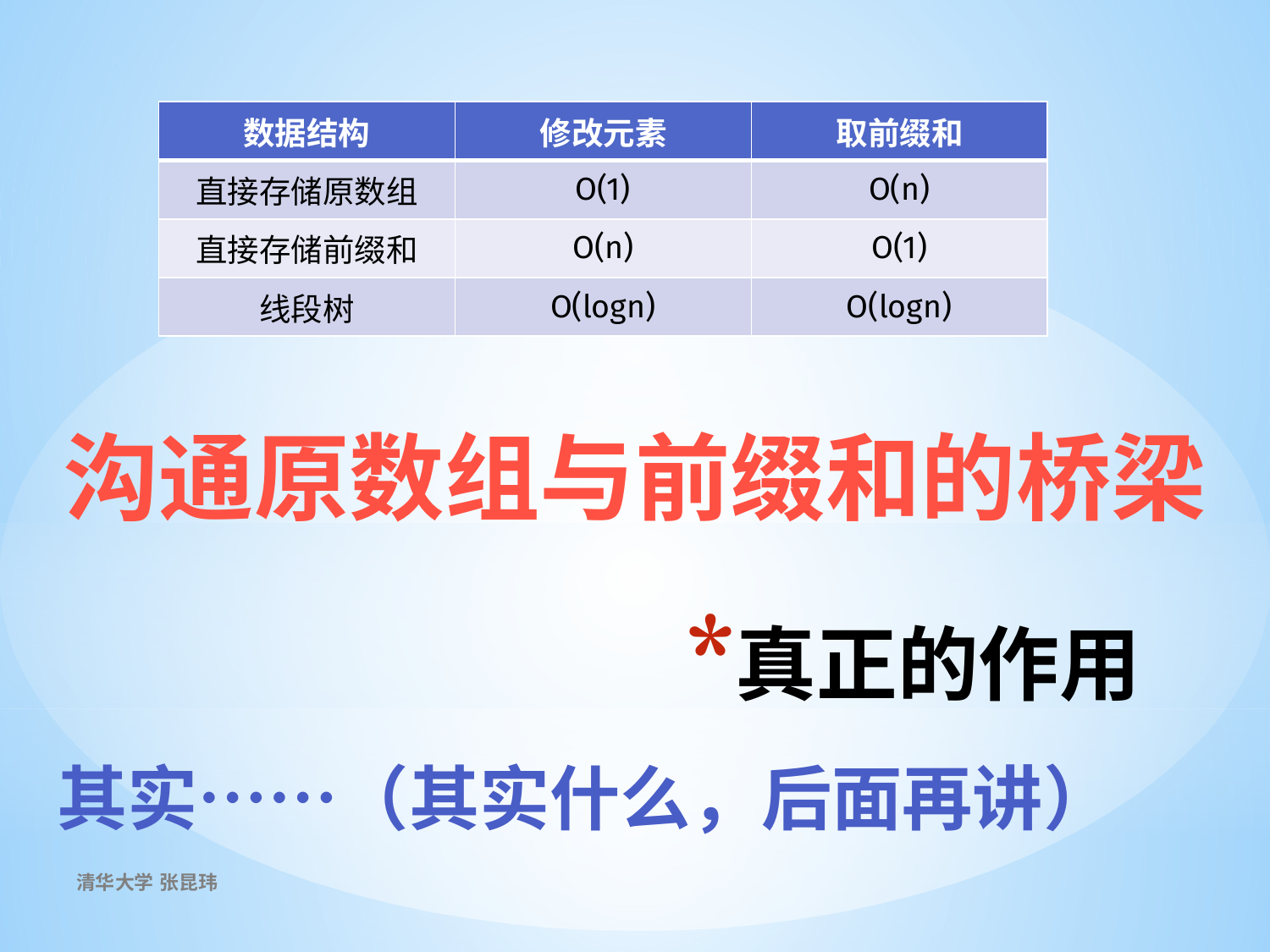

| 数据结构 | 修改元素 | 取前缀和 |
| --- | --- | --- |
| 直接存储原数组 | O(1) | O(n) |
| 直接存储前缀和 | O(n) | O(1) |
| 线段树 | O(logn) | O(logn) |
沟通原数组与前缀和的桥梁
# 真正的作用
其实……（其实什么，后面再讲）
清华大学 张昆玮
16